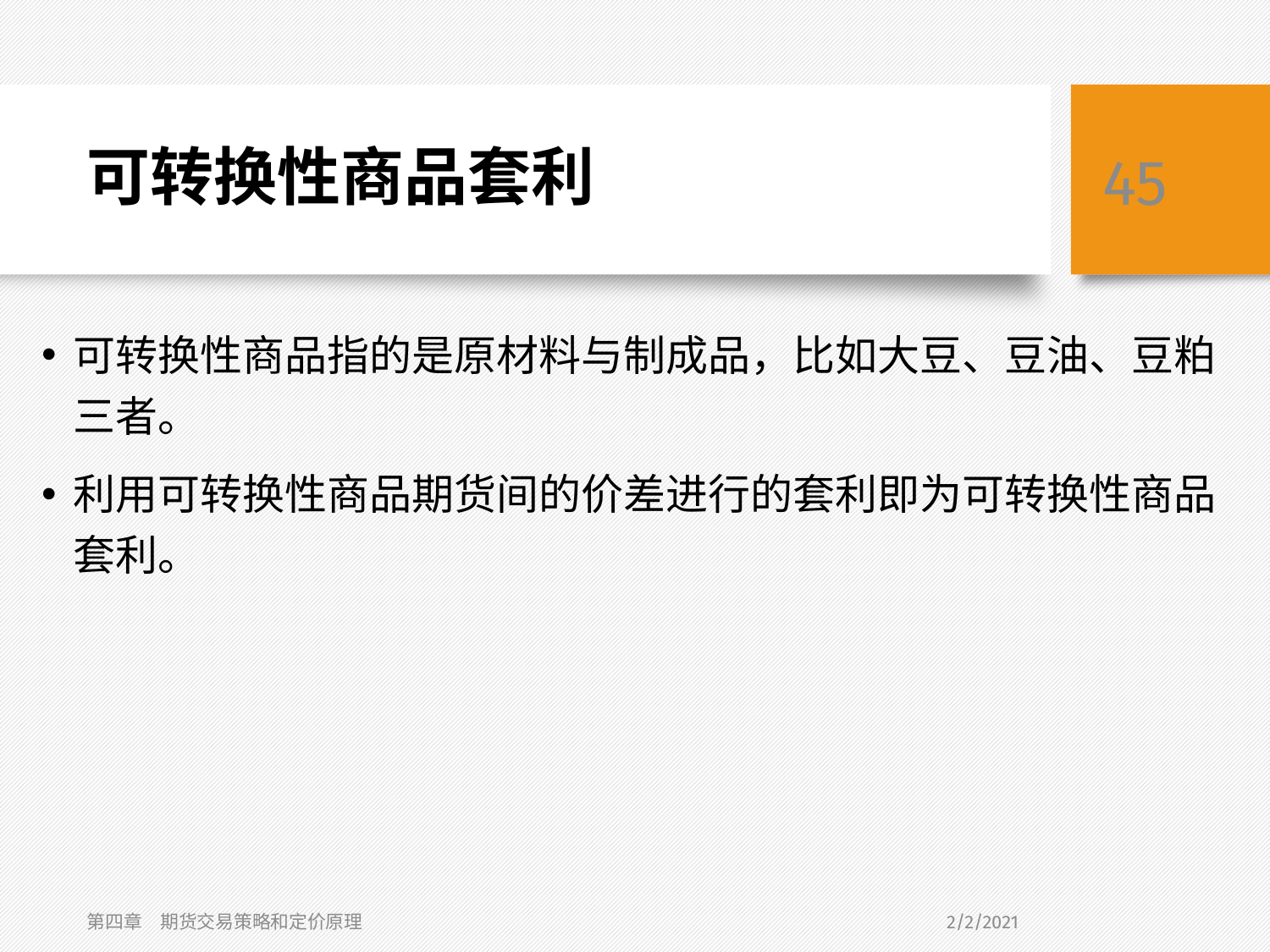

# 可转换性商品套利
45
可转换性商品指的是原材料与制成品，比如大豆、豆油、豆粕三者。
利用可转换性商品期货间的价差进行的套利即为可转换性商品套利。

2/2/2021
第四章　期货交易策略和定价原理